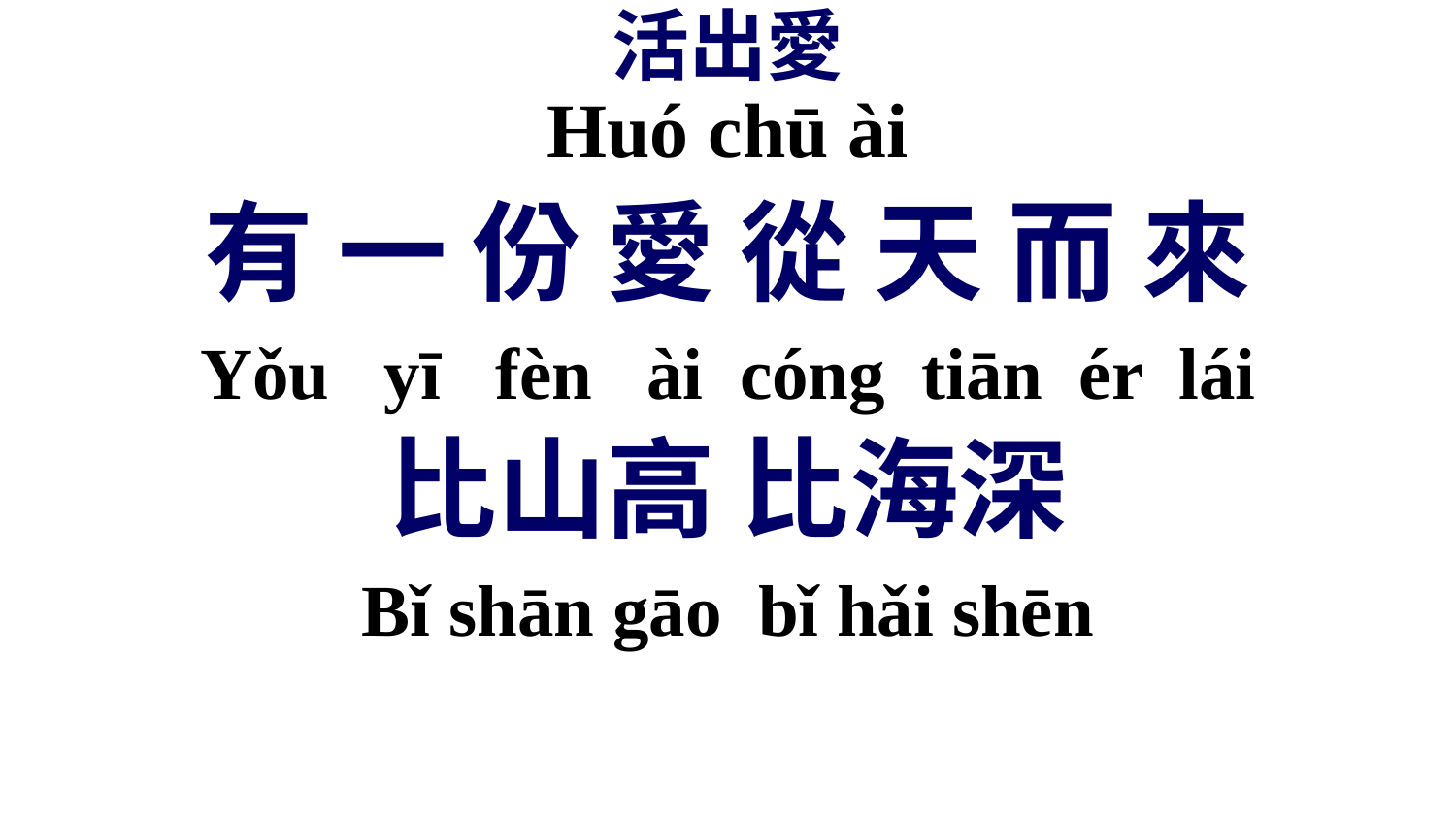

# 活出愛 Huó chū ài
有 一 份 愛 從 天 而 來
Yǒu   yī   fèn   ài  cóng  tiān  ér  lái
比山高 比海深
Bǐ shān gāo  bǐ hǎi shēn